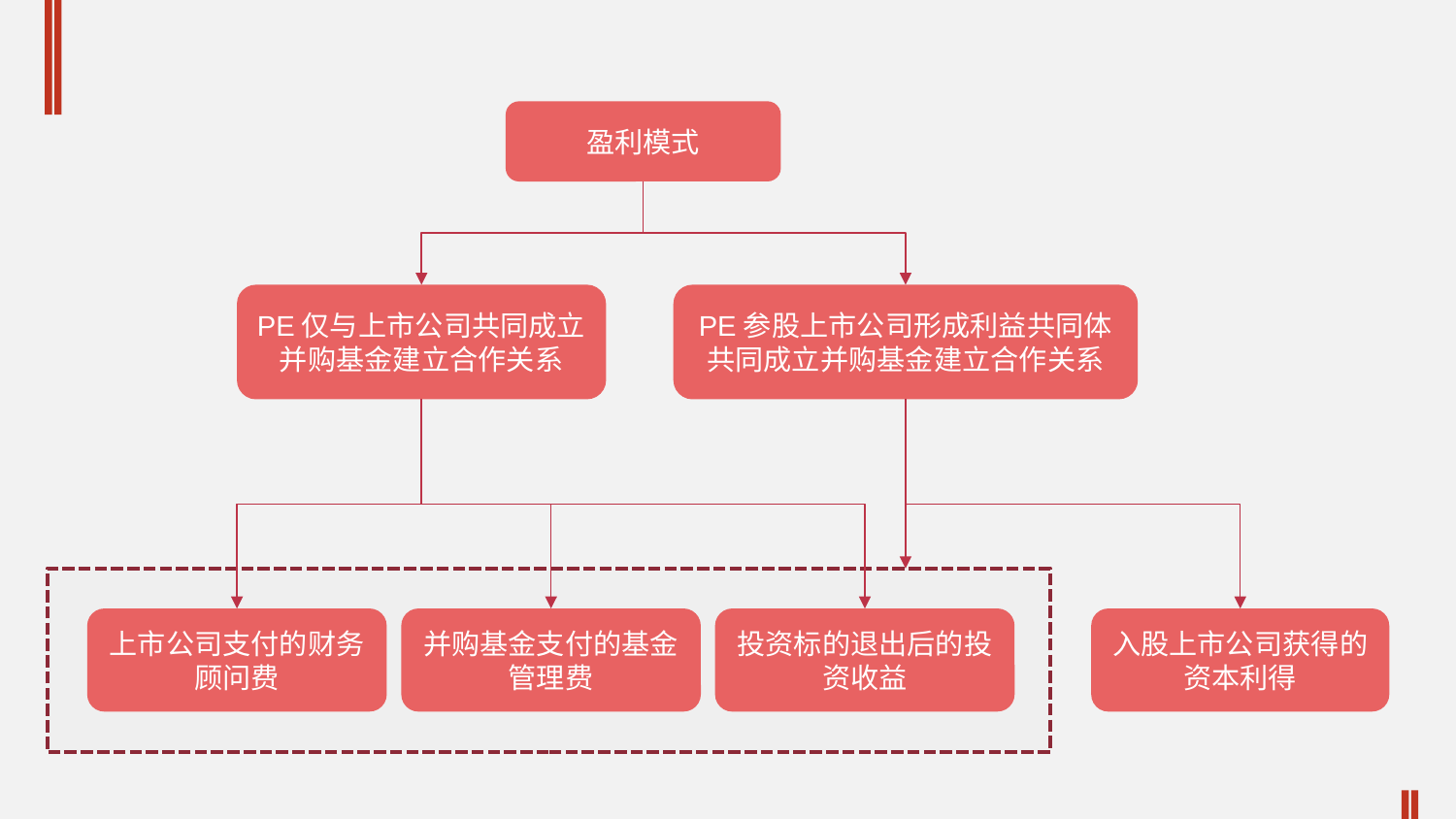

盈利模式
PE仅与上市公司共同成立并购基金建立合作关系
PE参股上市公司形成利益共同体共同成立并购基金建立合作关系

上市公司支付的财务顾问费
并购基金支付的基金管理费
投资标的退出后的投资收益
入股上市公司获得的资本利得